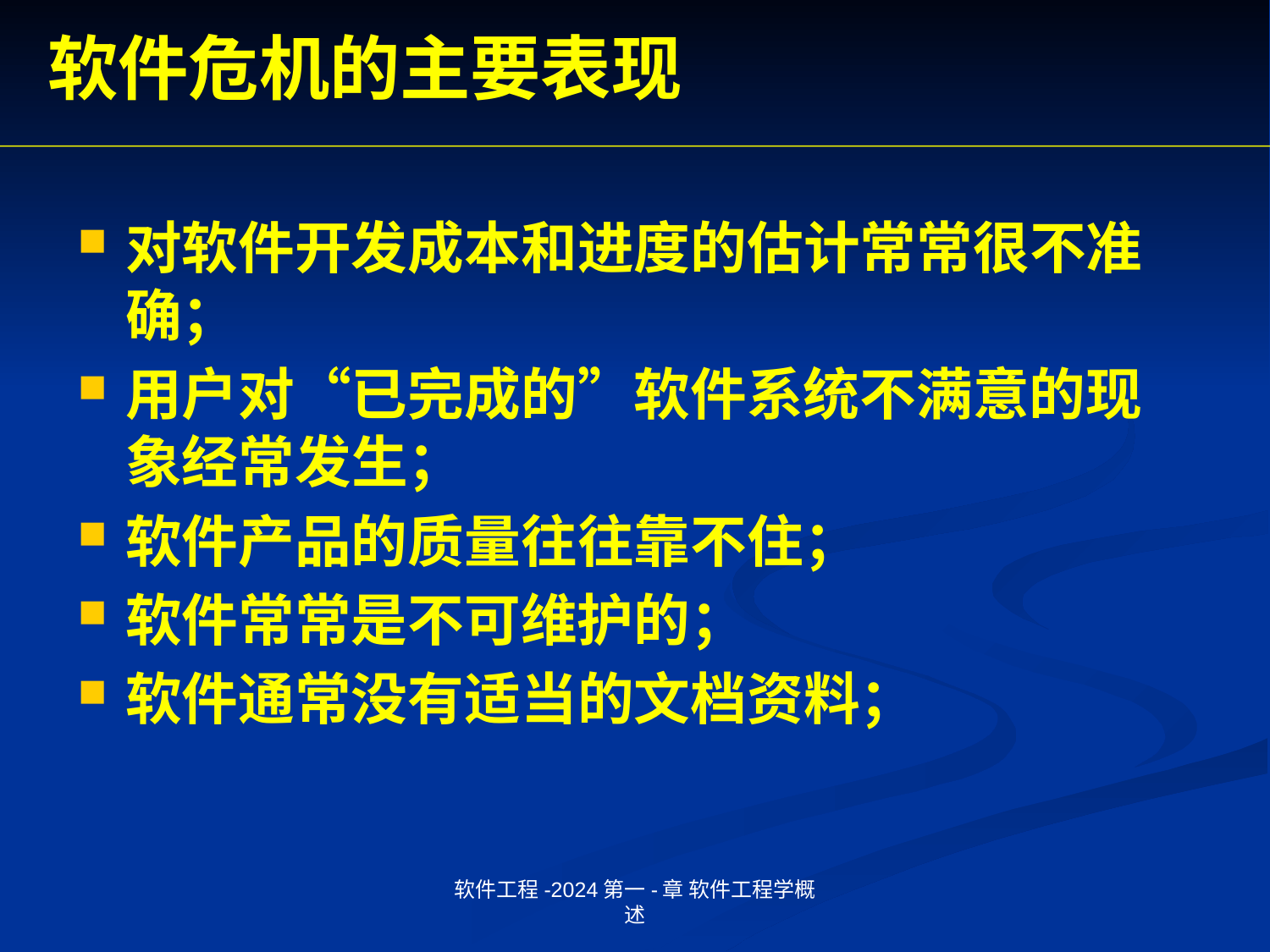

# 软件危机的主要表现

对软件开发成本和进度的估计常常很不准确；
用户对“已完成的”软件系统不满意的现象经常发生；
软件产品的质量往往靠不住；
软件常常是不可维护的；
软件通常没有适当的文档资料；
软件工程-2024第一-章 软件工程学概述
22